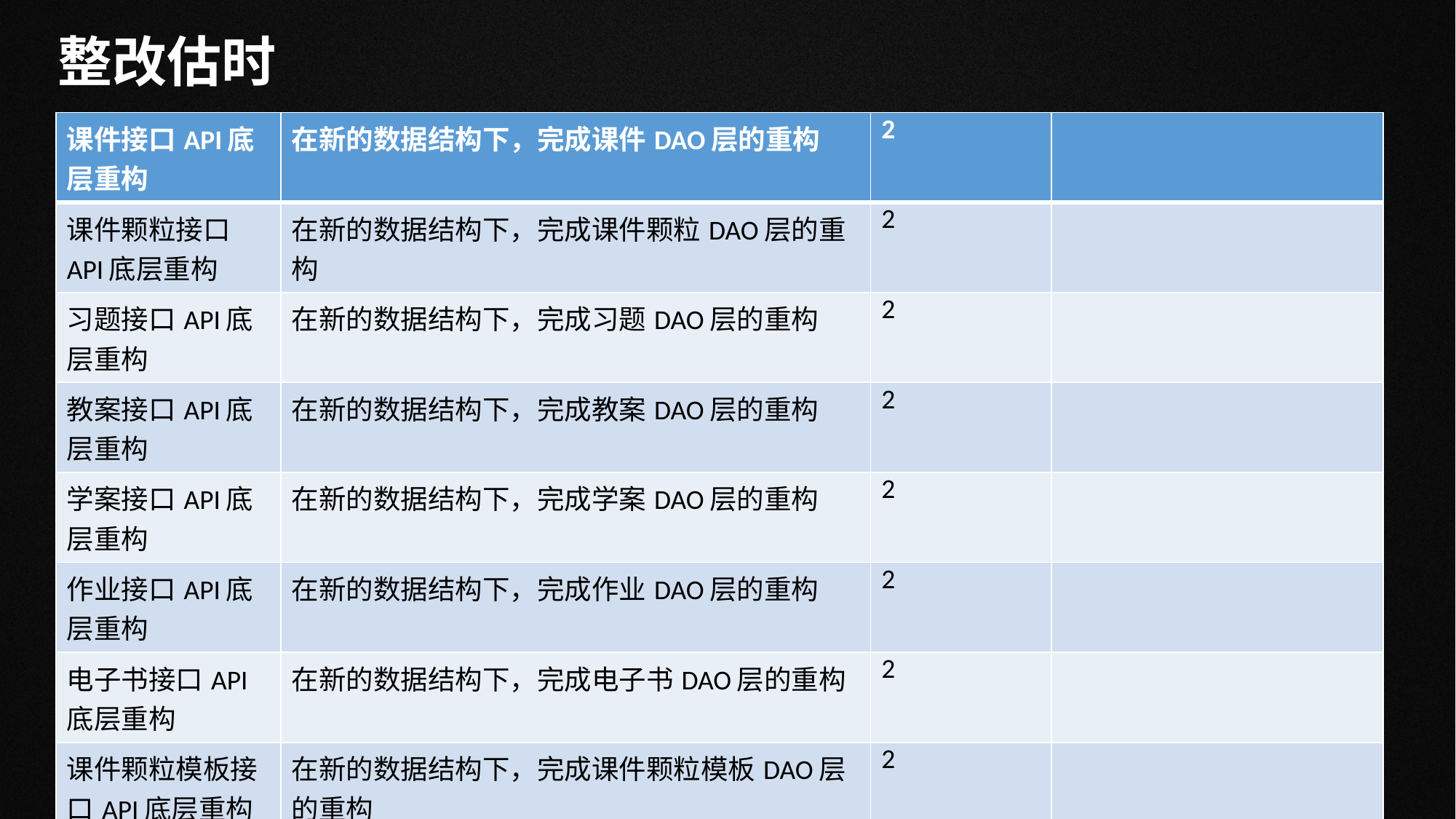

整改估时
| 课件接口API底层重构 | 在新的数据结构下，完成课件DAO层的重构 | 2 |  |
| --- | --- | --- | --- |
| 课件颗粒接口API底层重构 | 在新的数据结构下，完成课件颗粒DAO层的重构 | 2 |  |
| 习题接口API底层重构 | 在新的数据结构下，完成习题DAO层的重构 | 2 |  |
| 教案接口API底层重构 | 在新的数据结构下，完成教案DAO层的重构 | 2 |  |
| 学案接口API底层重构 | 在新的数据结构下，完成学案DAO层的重构 | 2 |  |
| 作业接口API底层重构 | 在新的数据结构下，完成作业DAO层的重构 | 2 |  |
| 电子书接口API底层重构 | 在新的数据结构下，完成电子书DAO层的重构 | 2 |  |
| 课件颗粒模板接口API底层重构 | 在新的数据结构下，完成课件颗粒模板DAO层的重构 | 2 |  |
| 教学方法接口API底层重构 | 在新的数据结构下，完成教学方法DAO层的重构 | 2 |  |